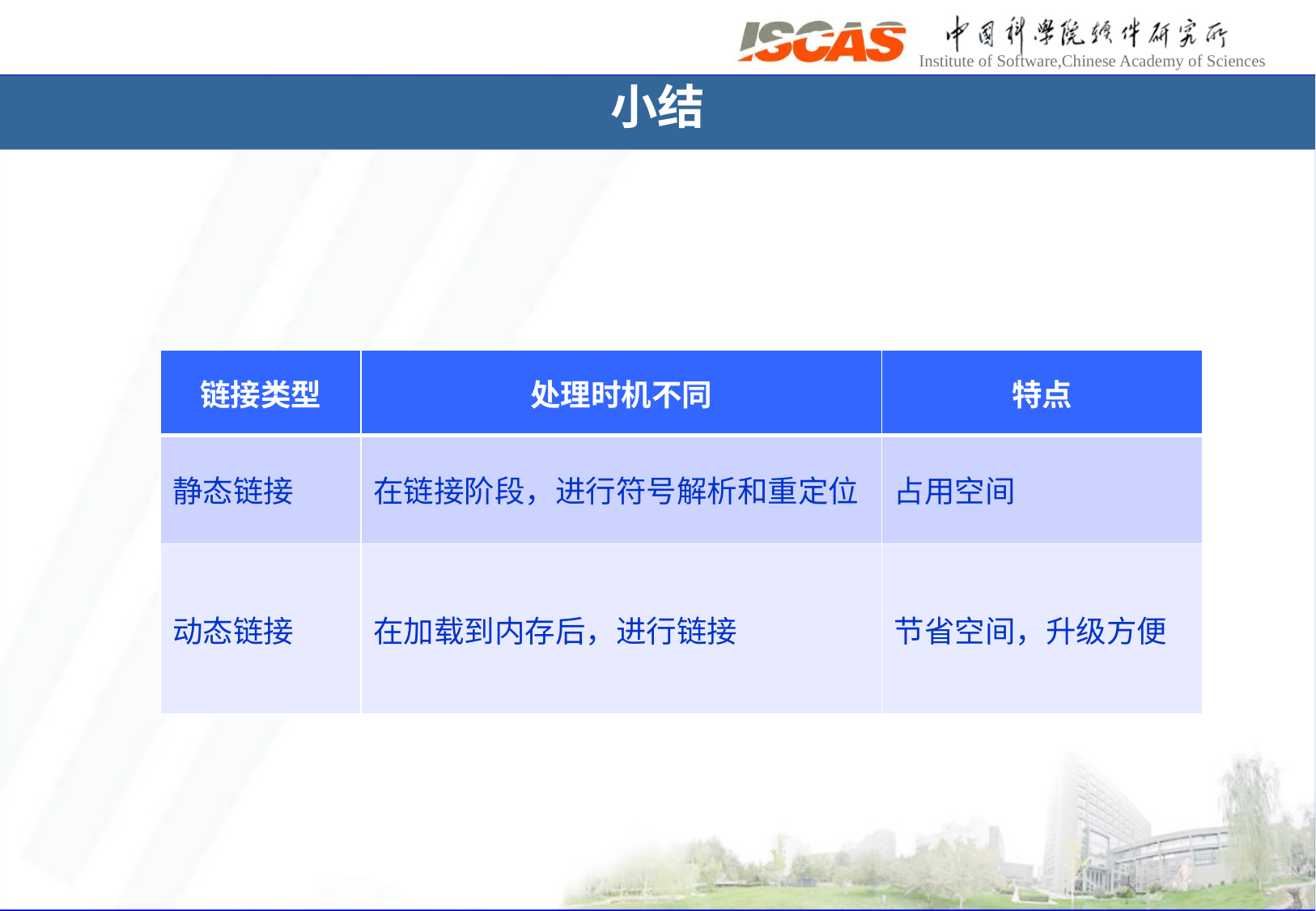

小结
| 链接类型 | 处理时机不同 | 特点 |
| --- | --- | --- |
| 静态链接 | 在链接阶段，进行符号解析和重定位 | 占用空间 |
| 动态链接 | 在加载到内存后，进行链接 | 节省空间，升级方便 |